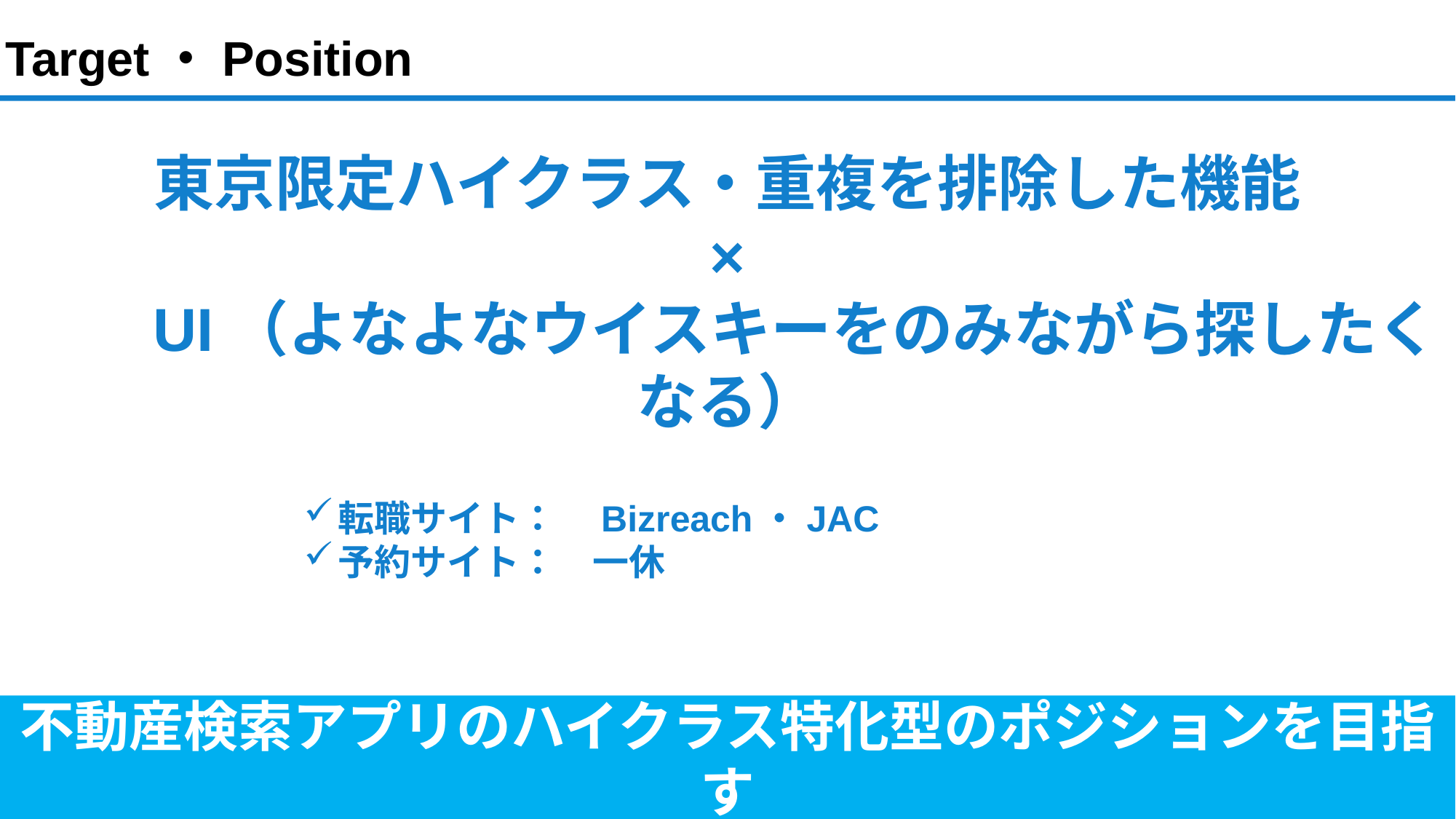

Target・Position

東京限定ハイクラス・重複を排除した機能
×
　　UI（よなよなウイスキーをのみながら探したくなる）

転職サイト：　Bizreach・JAC
予約サイト：　一休

不動産検索アプリのハイクラス特化型のポジションを目指す